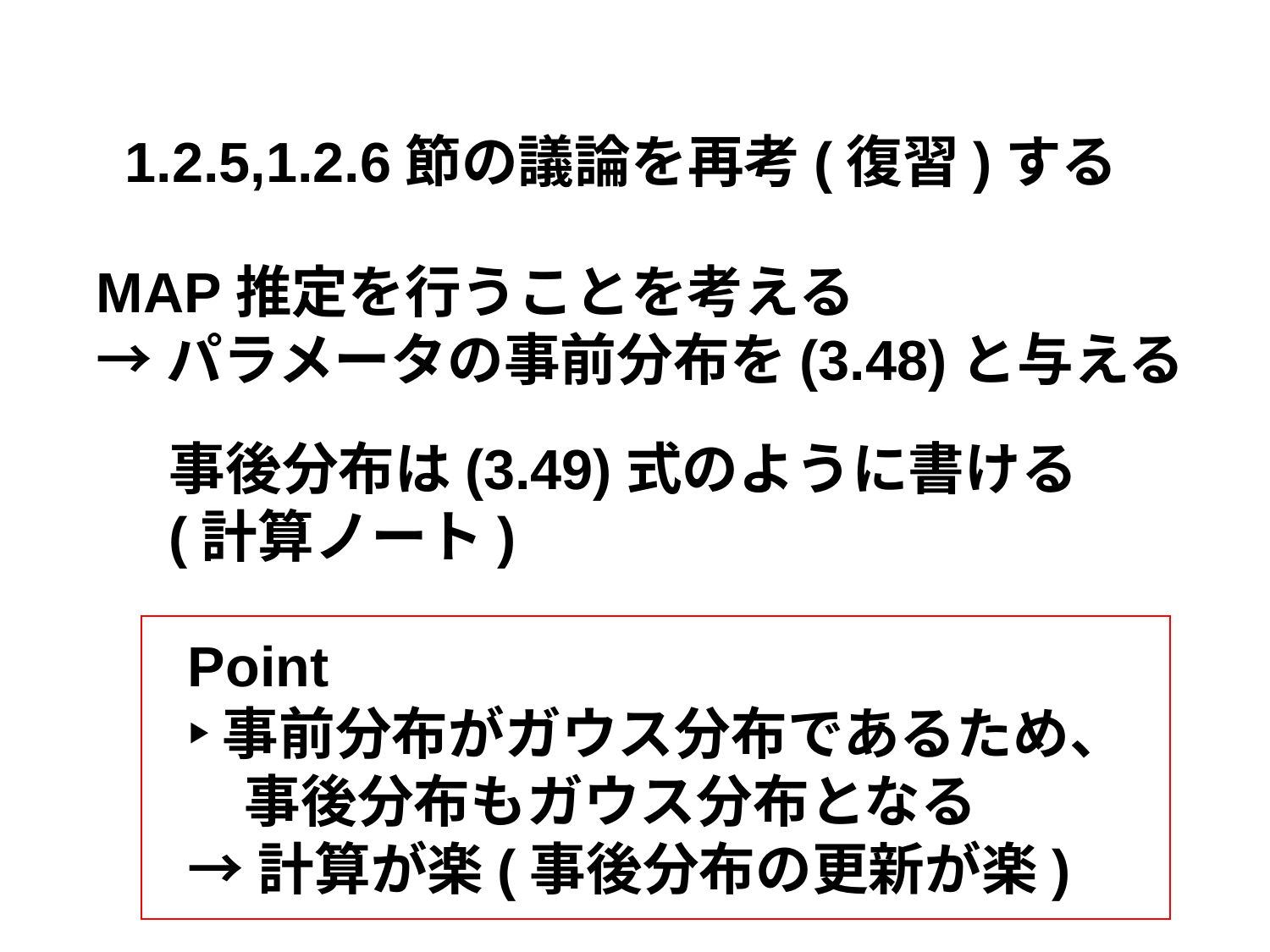

1.2.5,1.2.6節の議論を再考(復習)する
MAP推定を行うことを考える
→パラメータの事前分布を(3.48)と与える
事後分布は(3.49)式のように書ける
(計算ノート)

Point
‣事前分布がガウス分布であるため、
　事後分布もガウス分布となる
→計算が楽(事後分布の更新が楽)